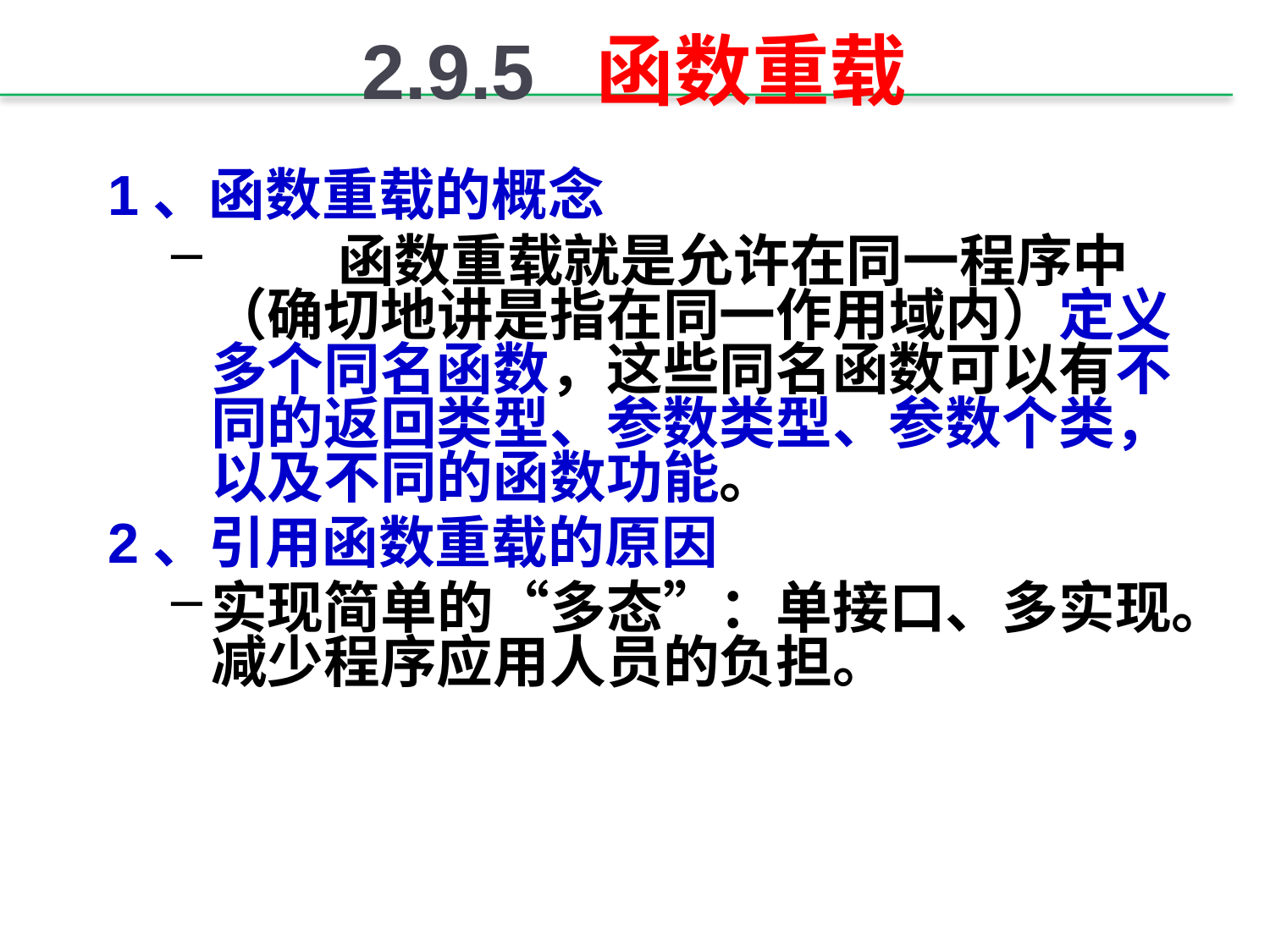

# 2.9.5  函数重载
1、函数重载的概念
	函数重载就是允许在同一程序中（确切地讲是指在同一作用域内）定义多个同名函数，这些同名函数可以有不同的返回类型、参数类型、参数个类，以及不同的函数功能。
2、引用函数重载的原因
实现简单的“多态”：单接口、多实现。减少程序应用人员的负担。